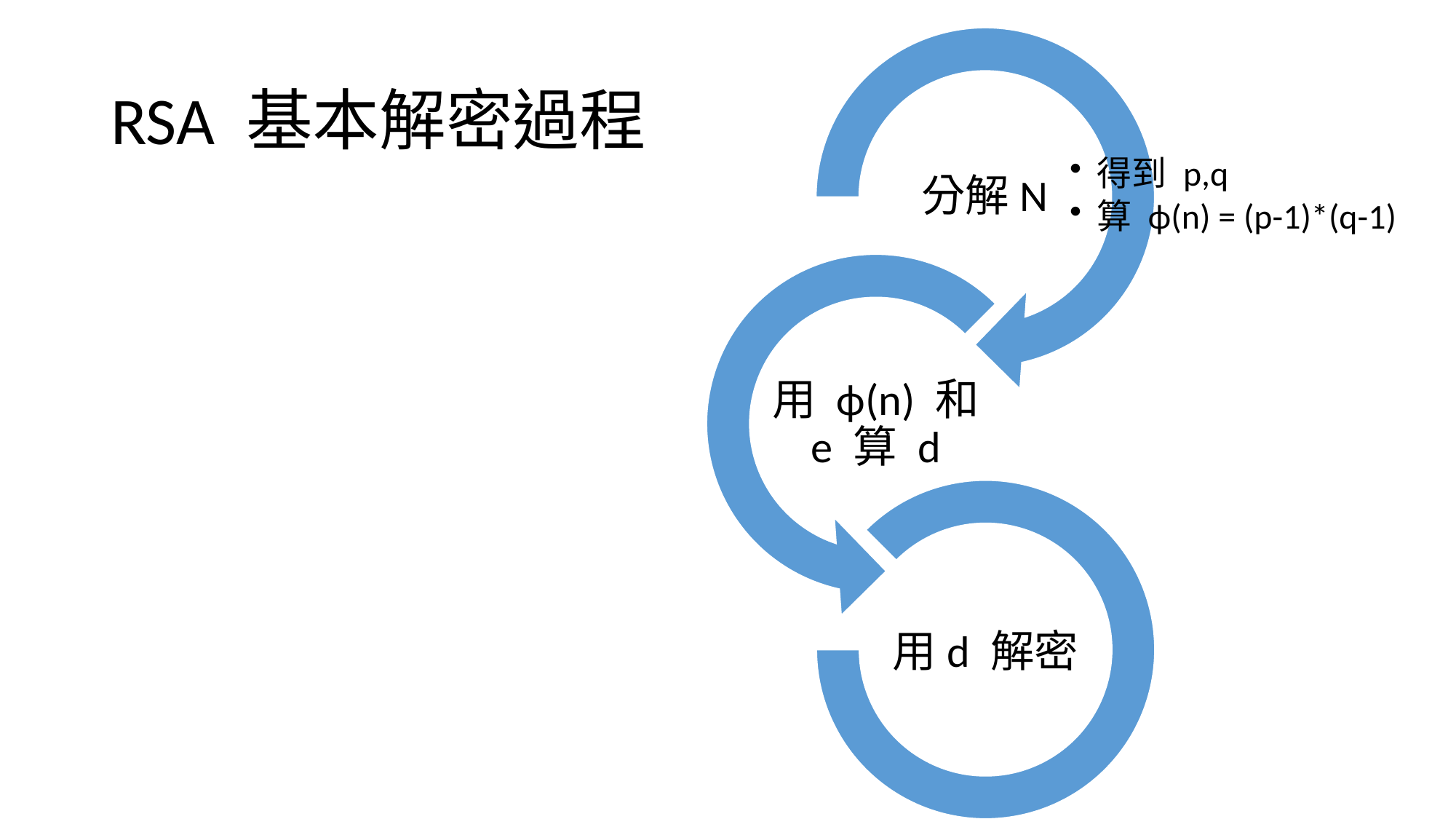

得到 p,q
算 ϕ(n) = (p-1)*(q-1)
分解N
用 ϕ(n) 和 e 算 d
用d 解密
# RSA 基本解密過程